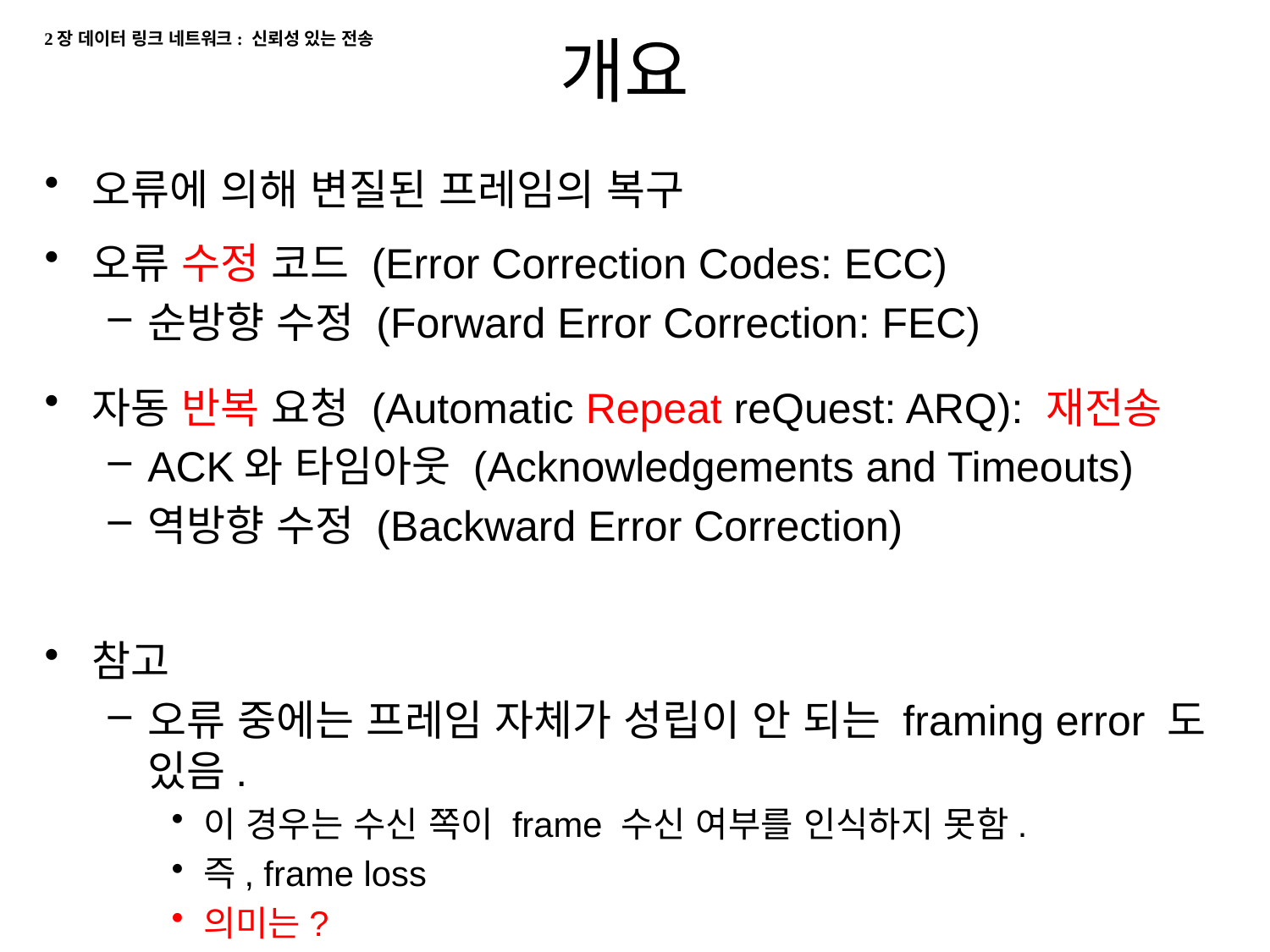

2장 데이터 링크 네트워크: 신뢰성 있는 전송
# 개요
오류에 의해 변질된 프레임의 복구
오류 수정 코드 (Error Correction Codes: ECC)
순방향 수정 (Forward Error Correction: FEC)
자동 반복 요청 (Automatic Repeat reQuest: ARQ): 재전송
ACK와 타임아웃 (Acknowledgements and Timeouts)
역방향 수정 (Backward Error Correction)

참고
오류 중에는 프레임 자체가 성립이 안 되는 framing error 도 있음.
이 경우는 수신 쪽이 frame 수신 여부를 인식하지 못함.
즉, frame loss
의미는?